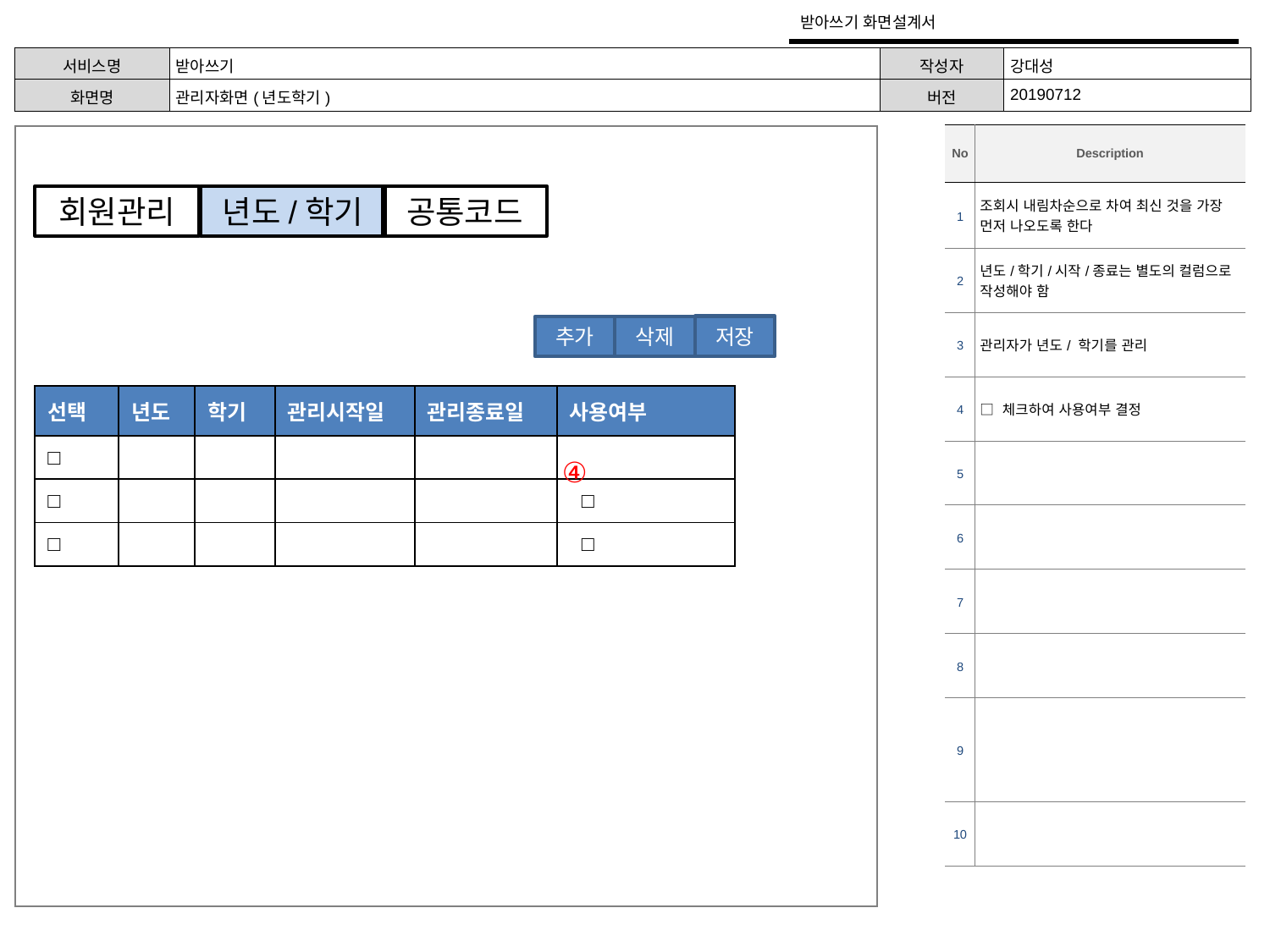

받아쓰기 화면설계서
| 서비스명 | 받아쓰기 | 작성자 | 강대성 |
| --- | --- | --- | --- |
| 화면명 | 관리자화면(년도학기) | 버전 | 20190712 |
| No | Description |
| --- | --- |
| 1 | 조회시 내림차순으로 차여 최신 것을 가장 먼저 나오도록 한다 |
| 2 | 년도/학기/시작/종료는 별도의 컬럼으로 작성해야 함 |
| 3 | 관리자가 년도/ 학기를 관리 |
| 4 | □ 체크하여 사용여부 결정 |
| 5 |  |
| 6 |  |
| 7 |  |
| 8 |  |
| 9 |  |
| 10 |  |

회원관리
년도/학기
공통코드
저장
추가
삭제
| 선택 | 년도 | 학기 | 관리시작일 | 관리종료일 | 사용여부 |
| --- | --- | --- | --- | --- | --- |
| □ |  |  |  |  |  |
| □ |  |  |  |  | □ |
| □ |  |  |  |  | □ |
④